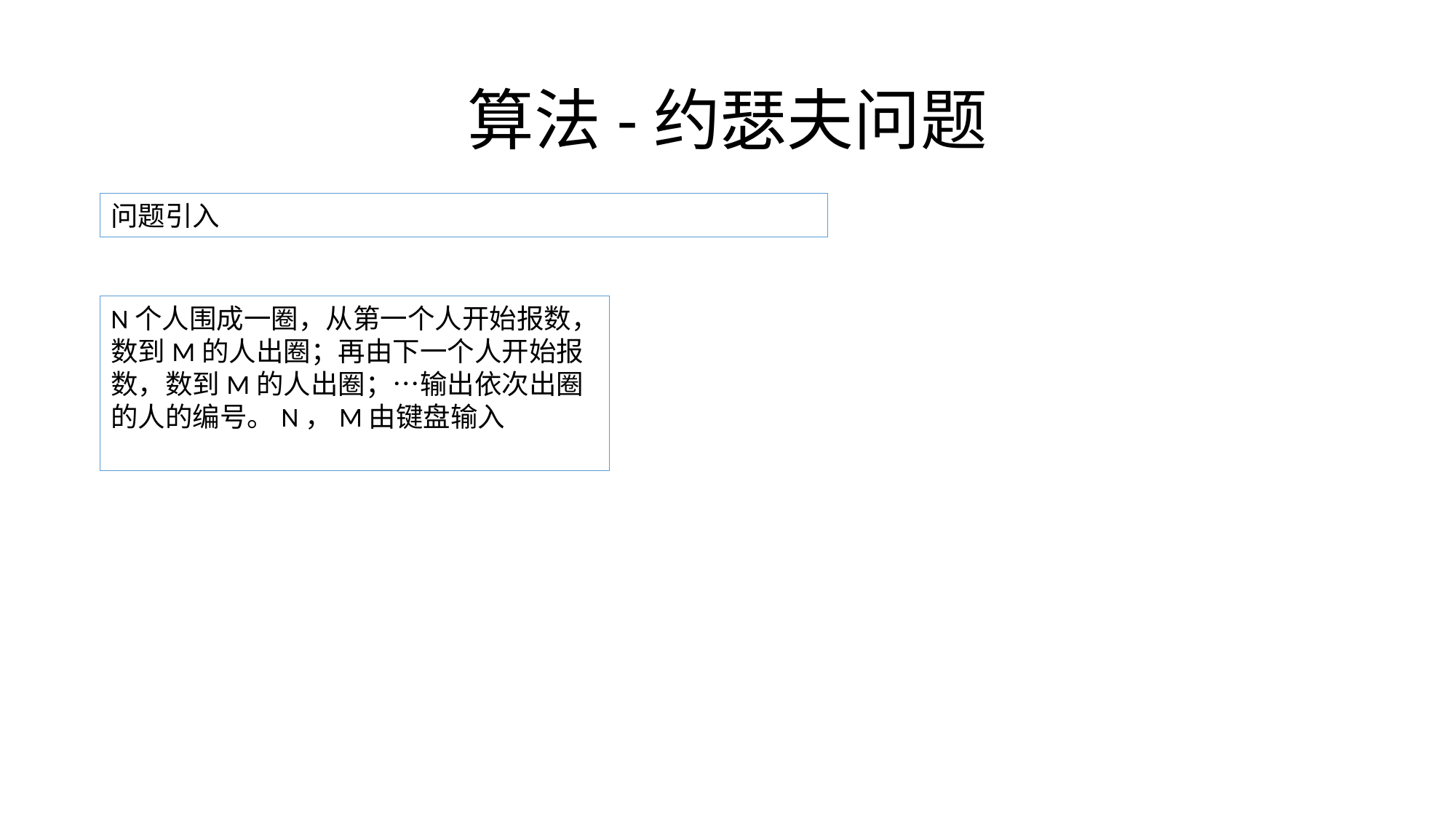

# 算法-约瑟夫问题
问题引入
N个人围成一圈，从第一个人开始报数，数到M的人出圈；再由下一个人开始报数，数到M的人出圈；…输出依次出圈的人的编号。N，M由键盘输入